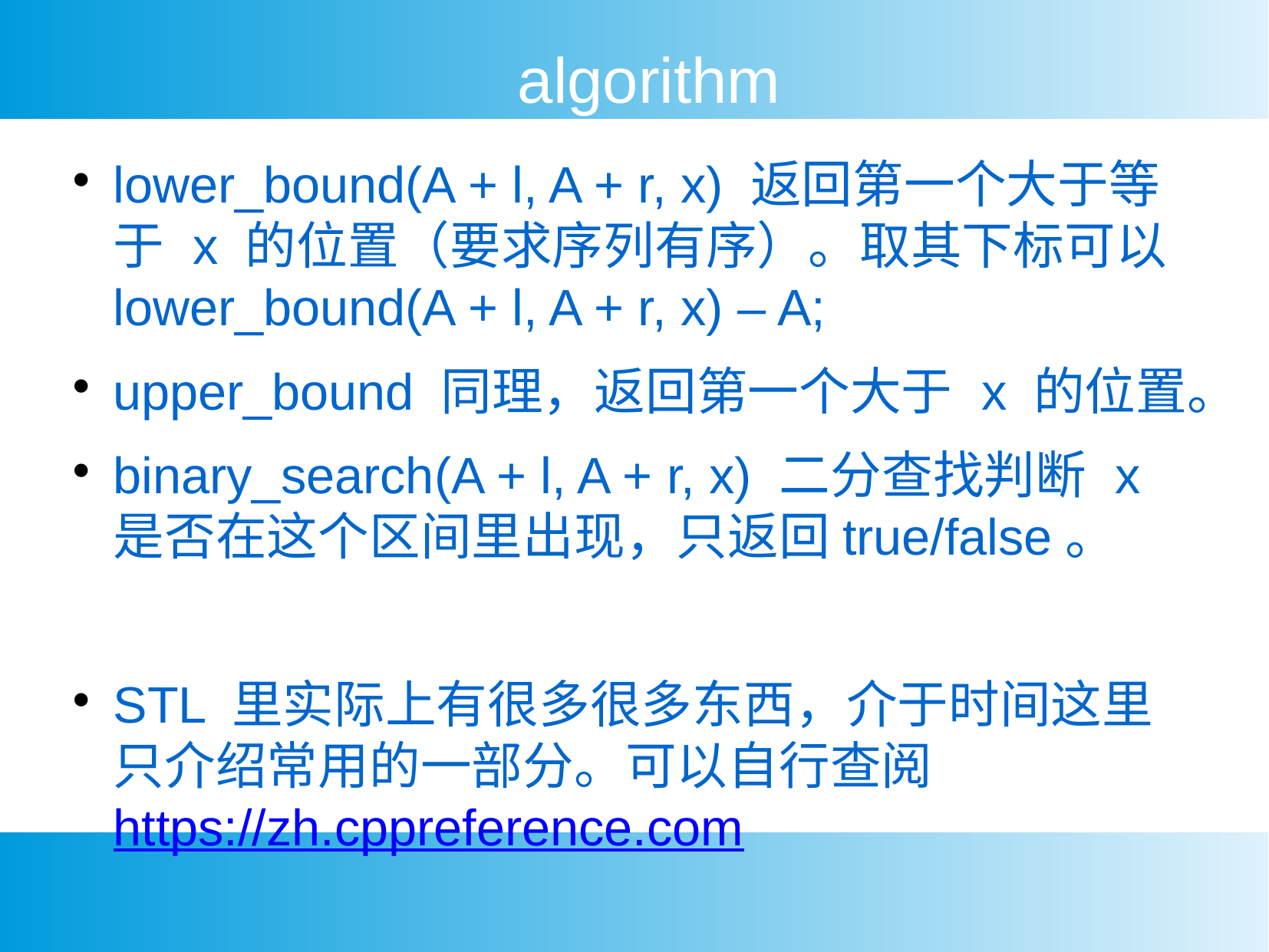

algorithm
lower_bound(A + l, A + r, x) 返回第一个大于等于 x 的位置（要求序列有序）。取其下标可以 lower_bound(A + l, A + r, x) – A;
upper_bound 同理，返回第一个大于 x 的位置。
binary_search(A + l, A + r, x) 二分查找判断 x 是否在这个区间里出现，只返回true/false。

STL 里实际上有很多很多东西，介于时间这里只介绍常用的一部分。可以自行查阅 https://zh.cppreference.com